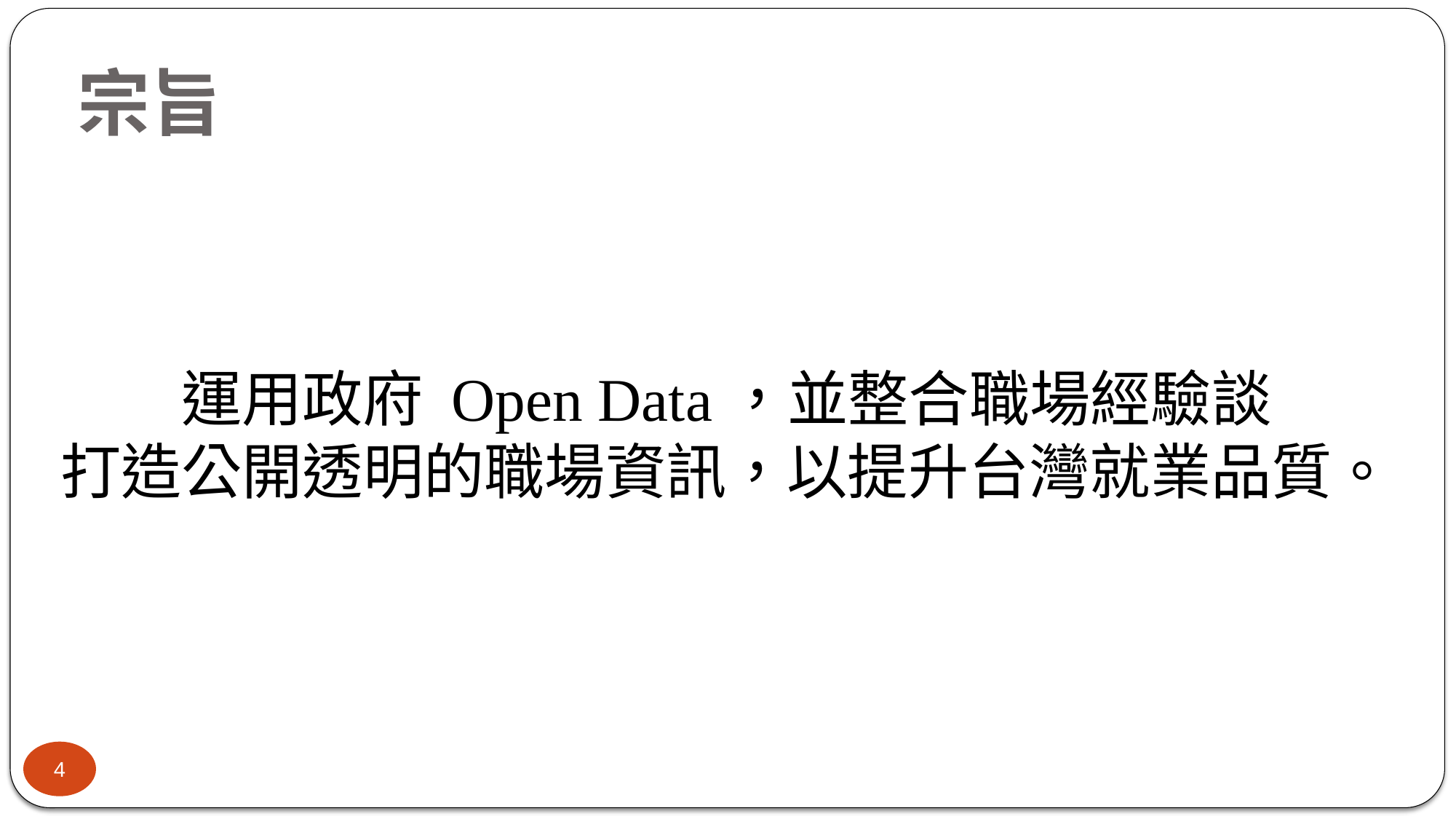

宗旨
運用政府 Open Data，並整合職場經驗談
打造公開透明的職場資訊，以提升台灣就業品質。
4